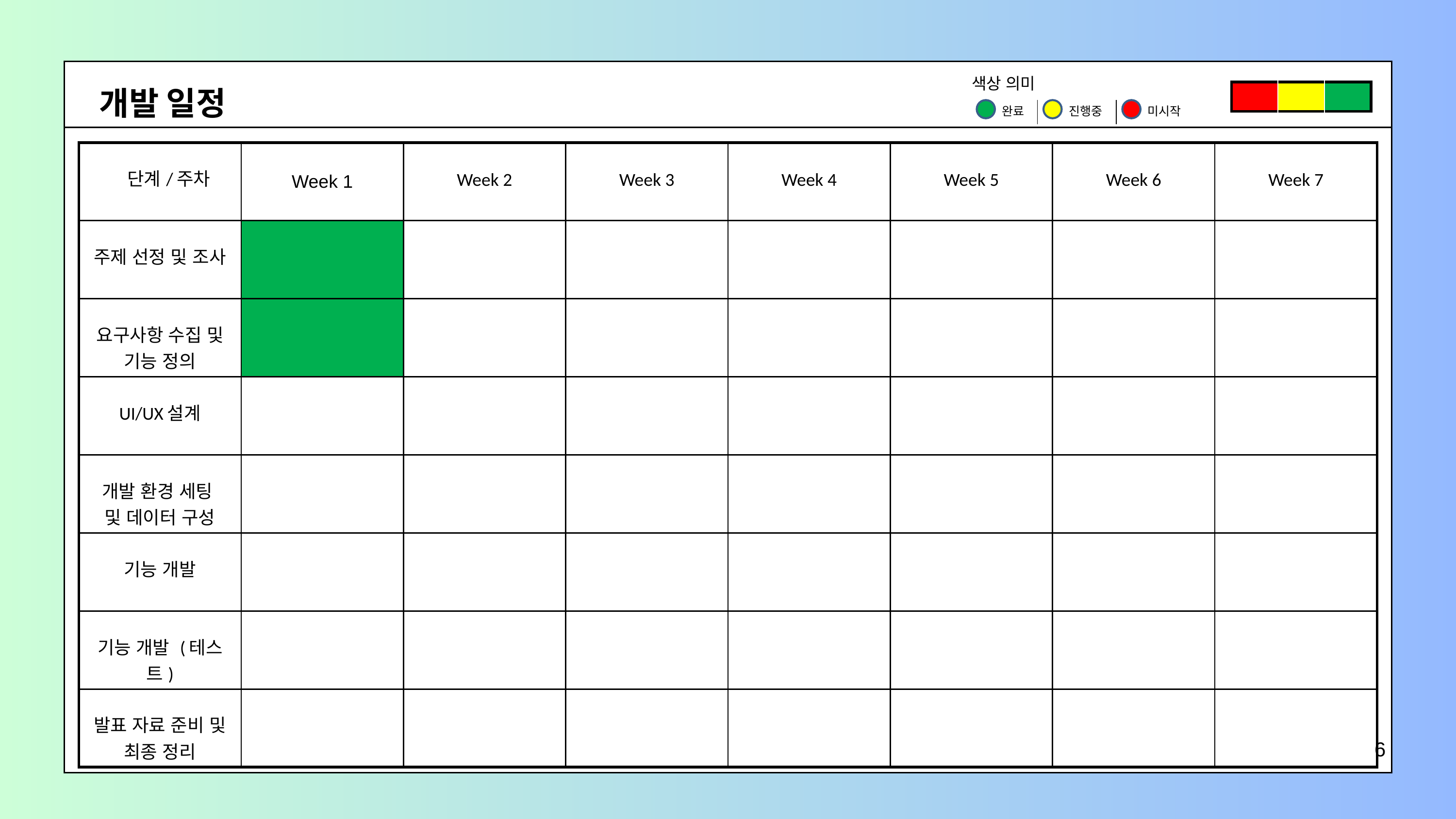

색상 의미
개발 일정
|  |  |  |
| --- | --- | --- |

완료

진행중

미시작

| 단계/주차 | Week 1 | Week 2 | Week 3 | Week 4 | Week 5 | Week 6 | Week 7 |
| --- | --- | --- | --- | --- | --- | --- | --- |
| 주제 선정 및 조사 |  |  |  |  |  |  |  |
| 요구사항 수집 및 기능 정의 |  |  |  |  |  |  |  |
| UI/UX설계 |  |  |  |  |  |  |  |
| 개발 환경 세팅 및 데이터 구성 |  |  |  |  |  |  |  |
| 기능 개발 |  |  |  |  |  |  |  |
| 기능 개발 (테스트) |  |  |  |  |  |  |  |
| 발표 자료 준비 및 최종 정리 |  |  |  |  |  |  |  |
6